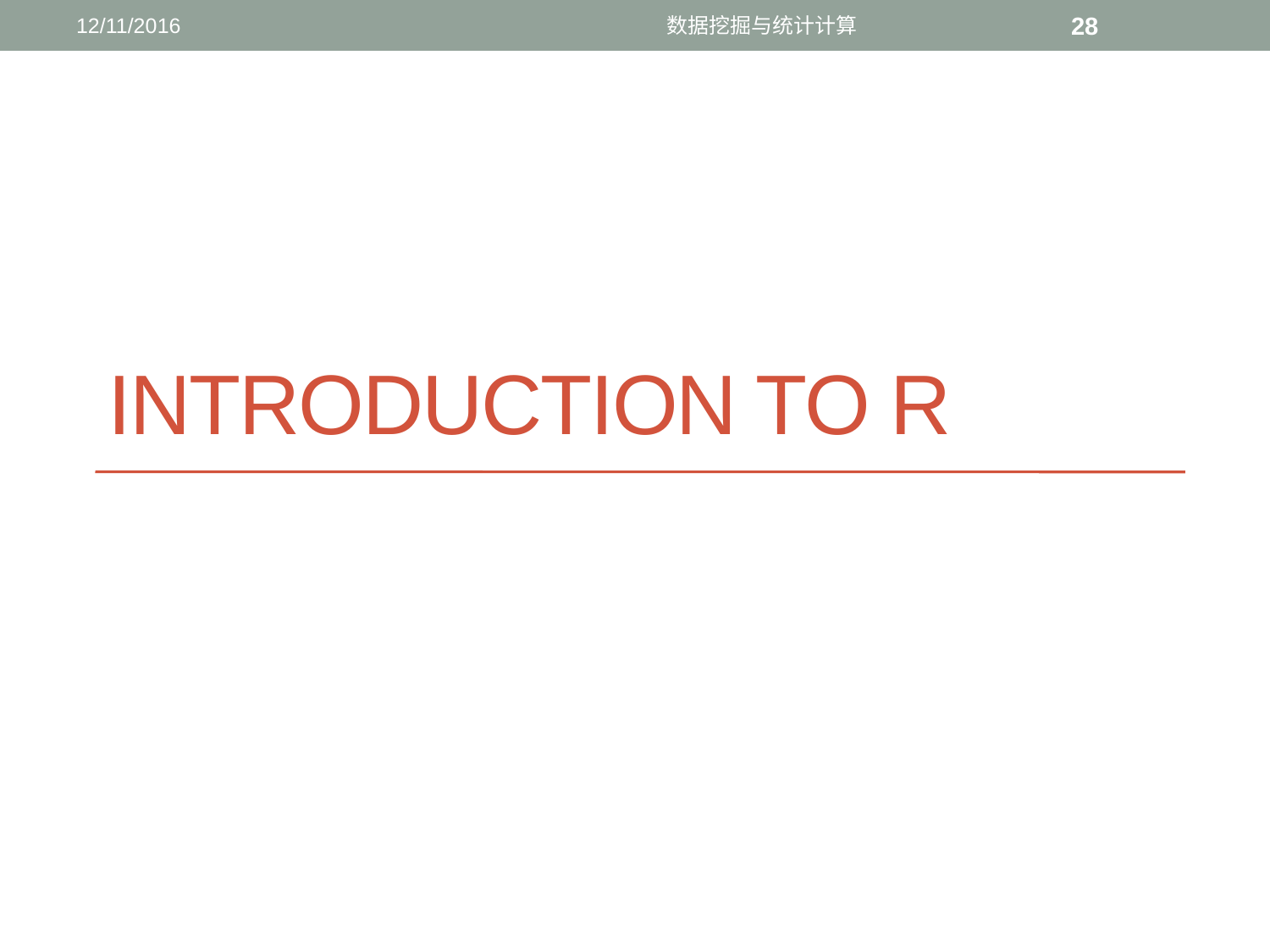

12/11/2016
数据挖掘与统计计算
28
# Introduction to R